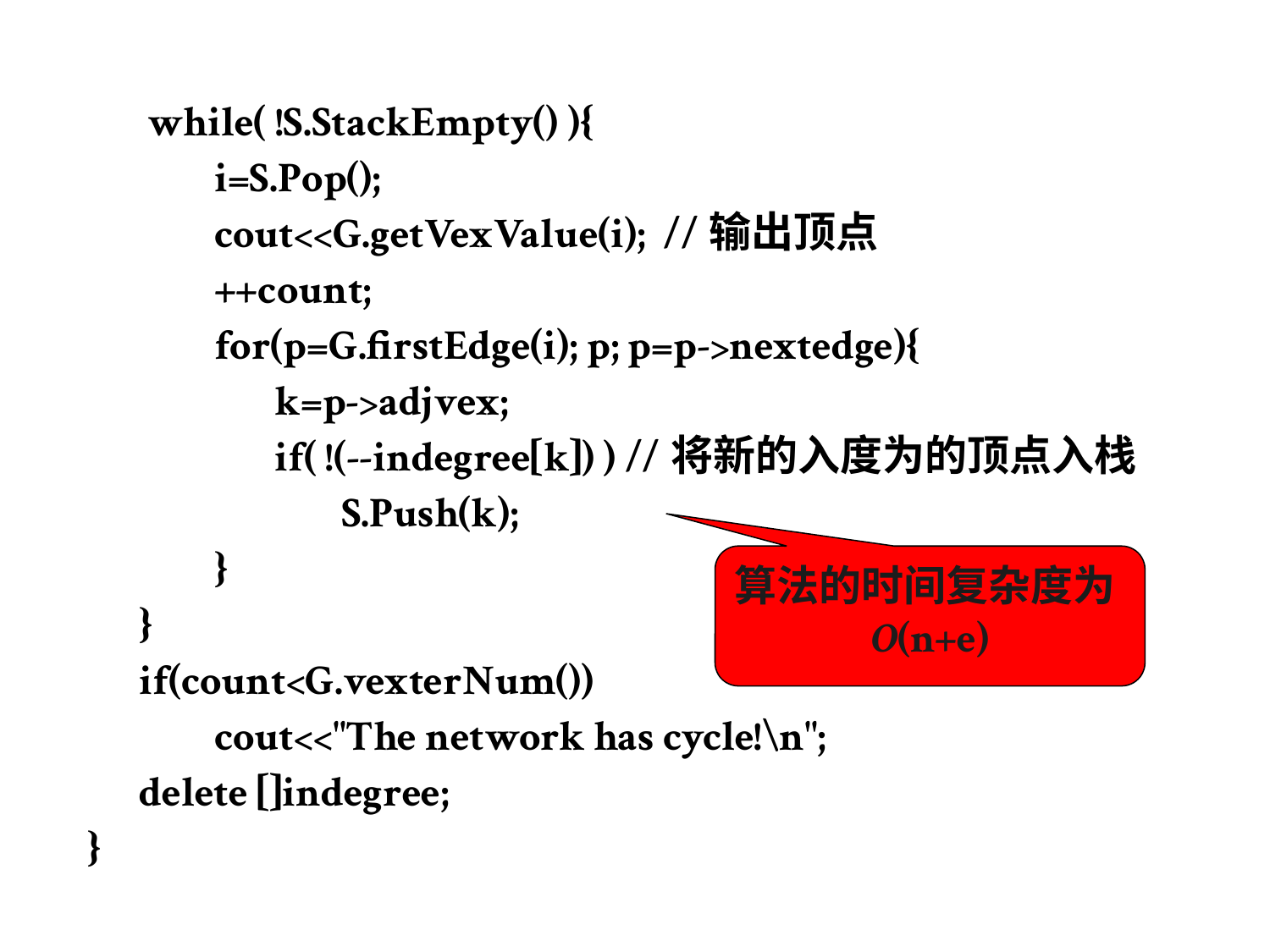

while( !S.StackEmpty() ){
	i=S.Pop();
	cout<<G.getVexValue(i);  //输出顶点
	++count;
	for(p=G.firstEdge(i); p; p=p->nextedge){
	       k=p->adjvex;
	       if( !(--indegree[k]) ) //将新的入度为的顶点入栈
		S.Push(k);
	}
      }
      if(count<G.vexterNum())
	cout<<"The network has cycle!\n";
      delete []indegree;
}
算法的时间复杂度为O(n+e)